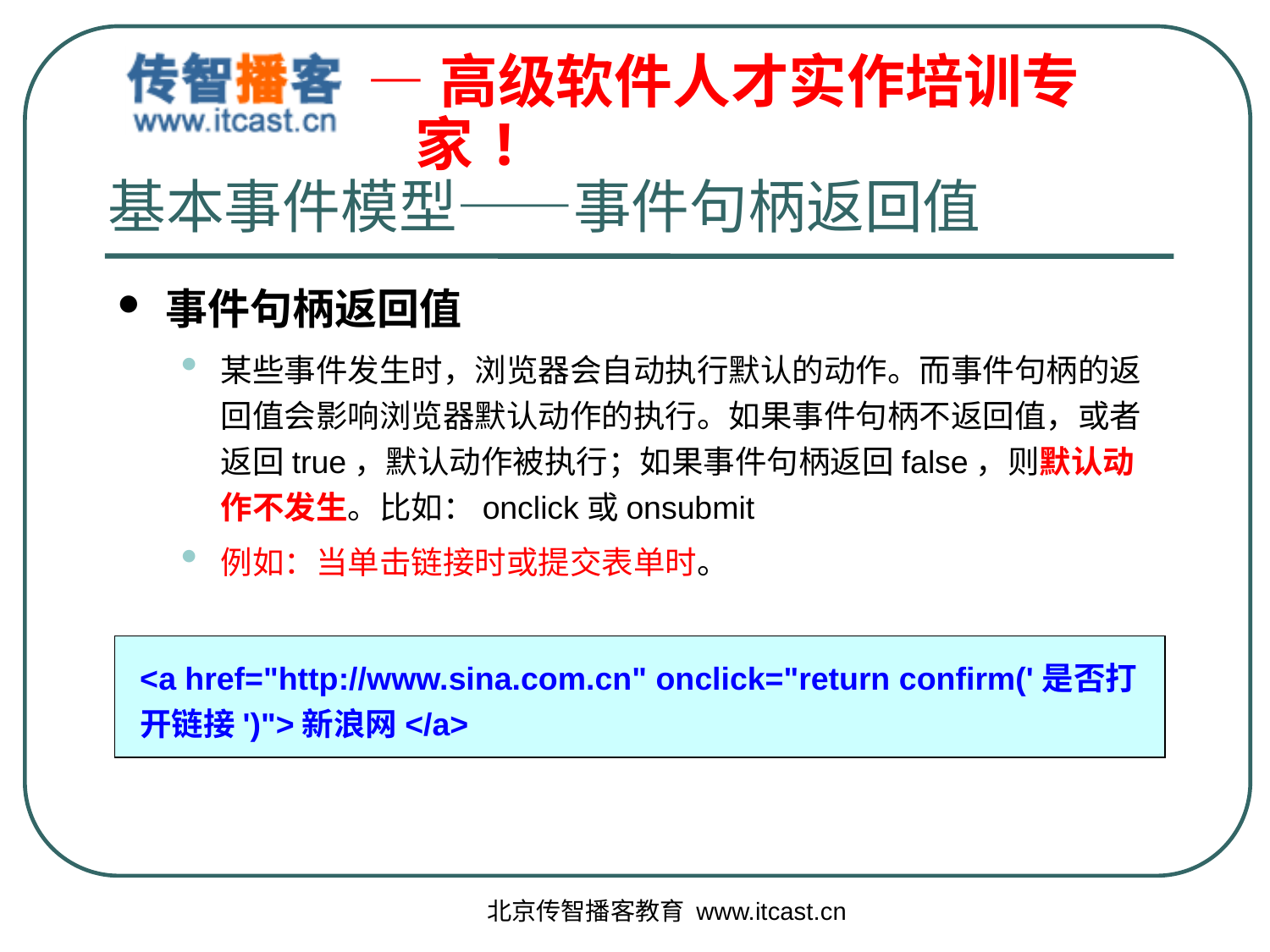

# 基本事件模型——事件句柄返回值
事件句柄返回值
某些事件发生时，浏览器会自动执行默认的动作。而事件句柄的返回值会影响浏览器默认动作的执行。如果事件句柄不返回值，或者返回true，默认动作被执行；如果事件句柄返回false，则默认动作不发生。比如：onclick或onsubmit
例如：当单击链接时或提交表单时。
<a href="http://www.sina.com.cn" onclick="return confirm('是否打开链接')">新浪网</a>